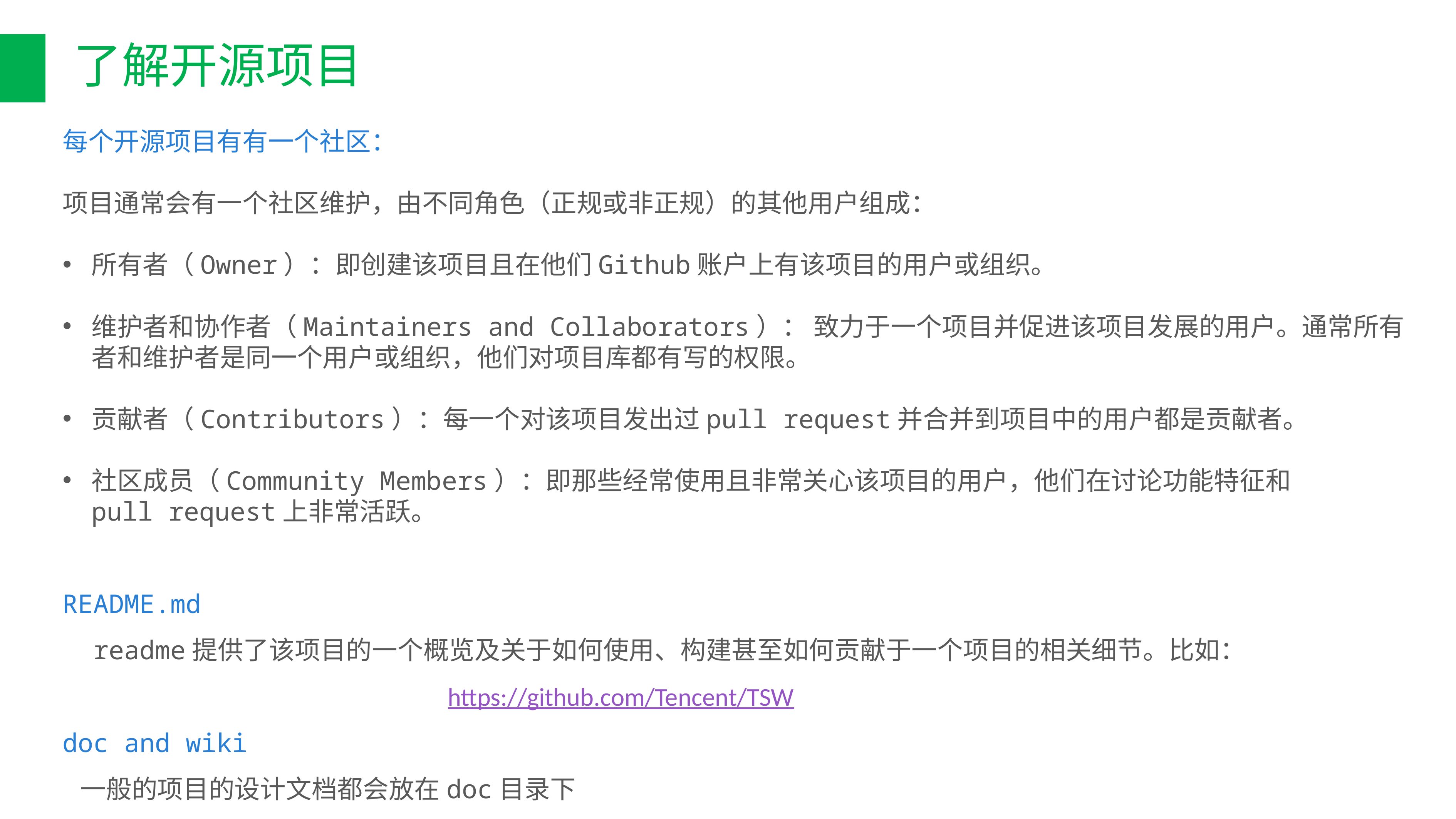

# 了解开源项目
每个开源项目有有一个社区：

项目通常会有一个社区维护，由不同角色（正规或非正规）的其他用户组成：

所有者（Owner）：即创建该项目且在他们Github账户上有该项目的用户或组织。
维护者和协作者（Maintainers and Collaborators）： 致力于一个项目并促进该项目发展的用户。通常所有者和维护者是同一个用户或组织，他们对项目库都有写的权限。
贡献者（Contributors）：每一个对该项目发出过pull request并合并到项目中的用户都是贡献者。
社区成员（Community Members）：即那些经常使用且非常关心该项目的用户，他们在讨论功能特征和pull request上非常活跃。

README.md
  readme提供了该项目的一个概览及关于如何使用、构建甚至如何贡献于一个项目的相关细节。比如：
                         https://github.com/Tencent/TSW
doc and wiki
  一般的项目的设计文档都会放在doc目录下